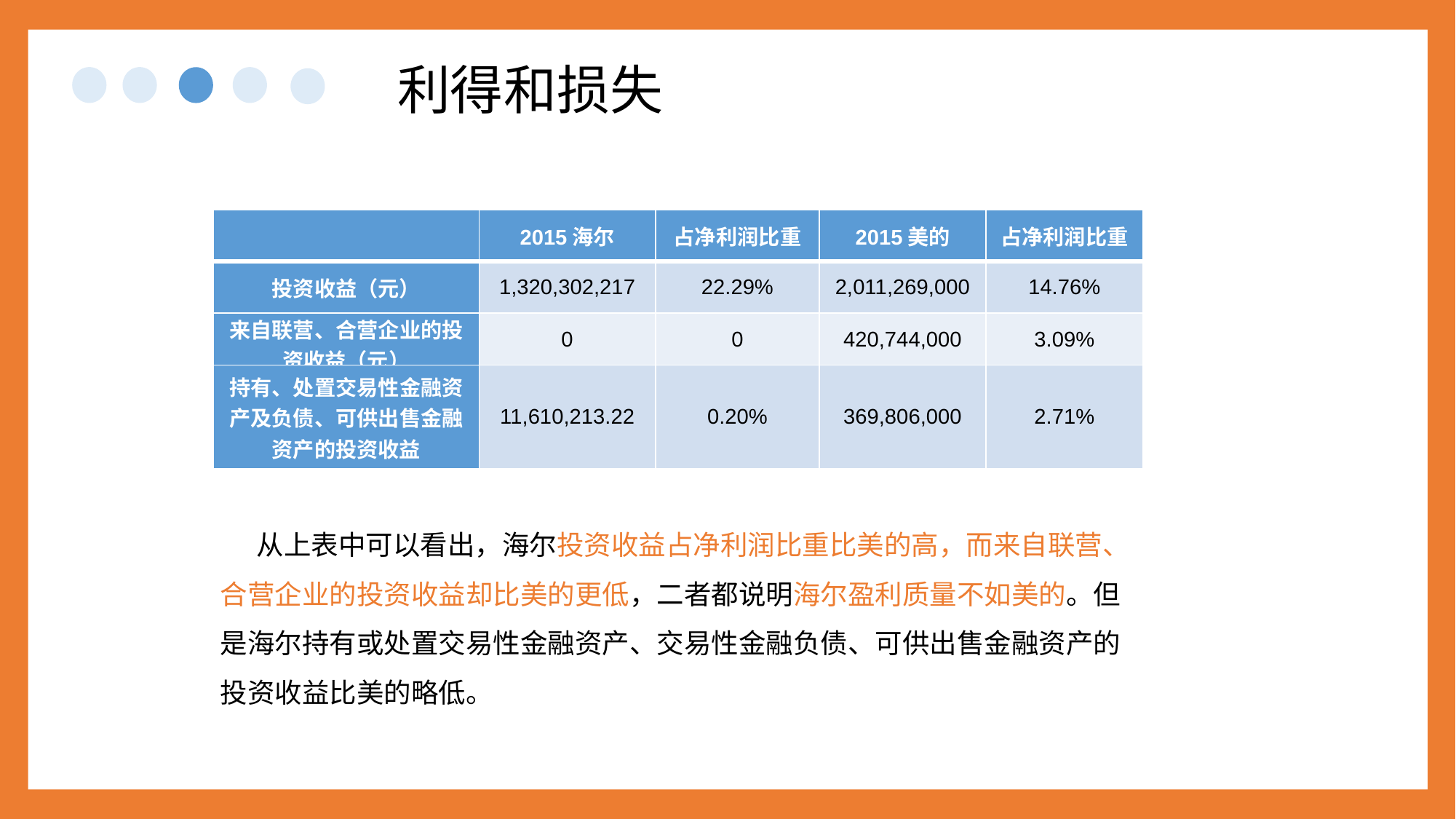

利得和损失

|  | 2015海尔 | 占净利润比重 | 2015美的 | 占净利润比重 |
| --- | --- | --- | --- | --- |
| 投资收益（元） | 1,320,302,217 | 22.29% | 2,011,269,000 | 14.76% |
| 来自联营、合营企业的投资收益（元） | 0 | 0 | 420,744,000 | 3.09% |
| 持有、处置交易性金融资产及负债、可供出售金融资产的投资收益 | 11,610,213.22 | 0.20% | 369,806,000 | 2.71% |
从上表中可以看出，海尔投资收益占净利润比重比美的高，而来自联营、合营企业的投资收益却比美的更低，二者都说明海尔盈利质量不如美的。但是海尔持有或处置交易性金融资产、交易性金融负债、可供出售金融资产的投资收益比美的略低。